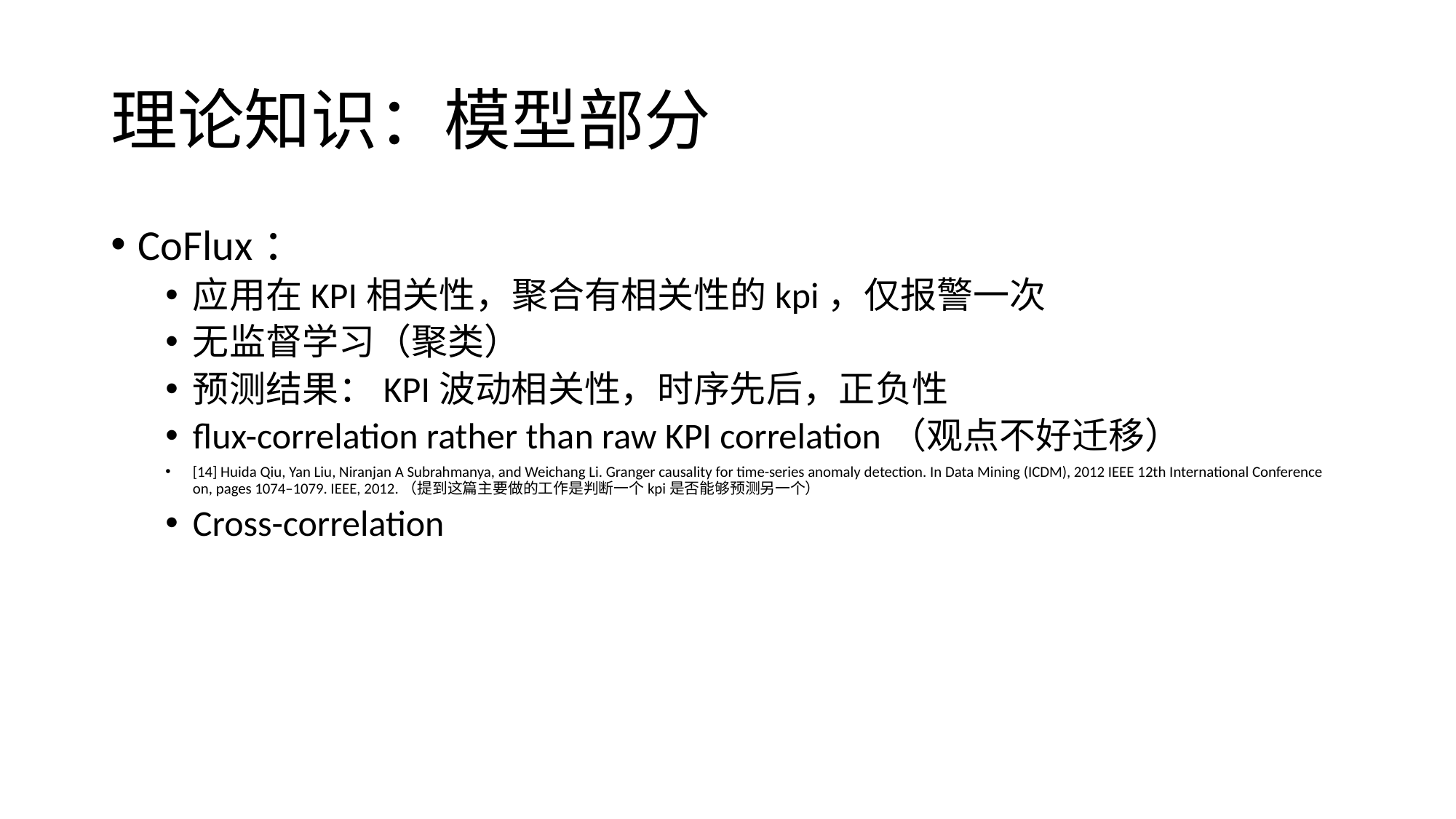

# 理论知识：模型部分
CoFlux：
应用在KPI相关性，聚合有相关性的kpi，仅报警一次
无监督学习（聚类）
预测结果：KPI波动相关性，时序先后，正负性
flux-correlation rather than raw KPI correlation（观点不好迁移）
[14] Huida Qiu, Yan Liu, Niranjan A Subrahmanya, and Weichang Li. Granger causality for time-series anomaly detection. In Data Mining (ICDM), 2012 IEEE 12th International Conference on, pages 1074–1079. IEEE, 2012.（提到这篇主要做的工作是判断一个kpi是否能够预测另一个）
Cross-correlation